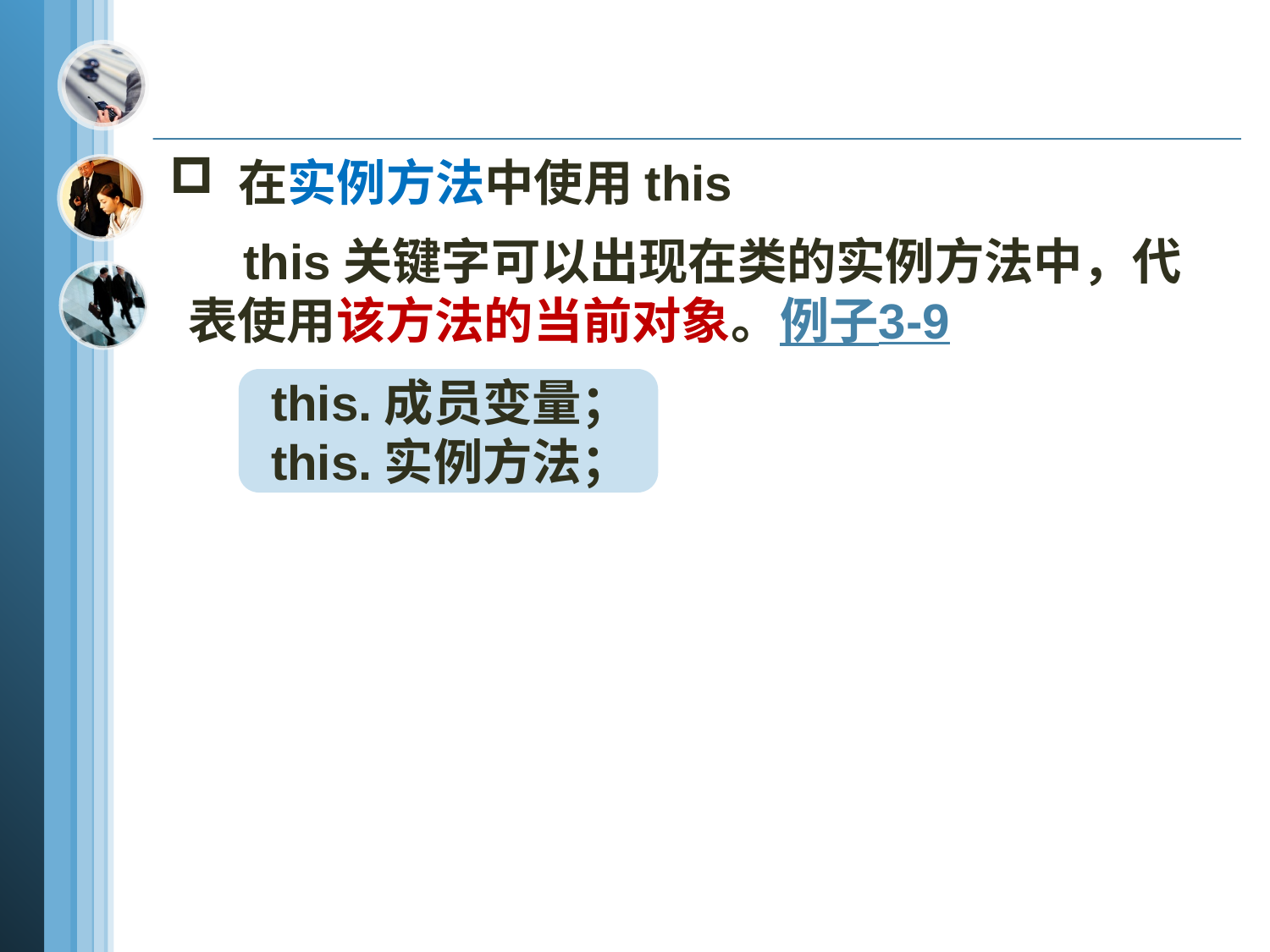

在实例方法中使用this
    this关键字可以出现在类的实例方法中，代表使用该方法的当前对象。例子3-9
 this.成员变量；
 this.实例方法；